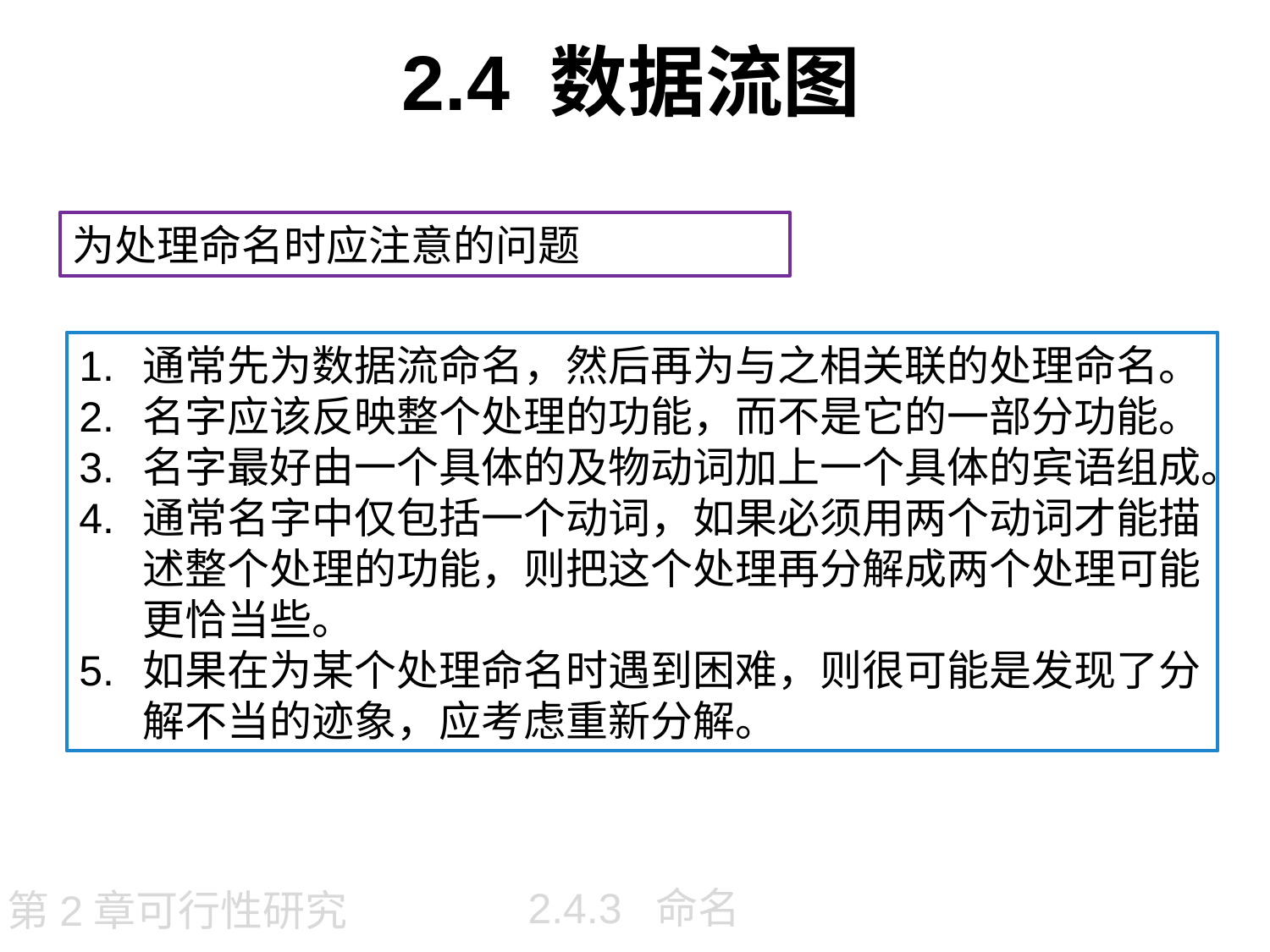

# 2.4 数据流图
为处理命名时应注意的问题
通常先为数据流命名，然后再为与之相关联的处理命名。
名字应该反映整个处理的功能，而不是它的一部分功能。
名字最好由一个具体的及物动词加上一个具体的宾语组成。
通常名字中仅包括一个动词，如果必须用两个动词才能描述整个处理的功能，则把这个处理再分解成两个处理可能更恰当些。
如果在为某个处理命名时遇到困难，则很可能是发现了分解不当的迹象，应考虑重新分解。
2.4.3  命名
第2章可行性研究